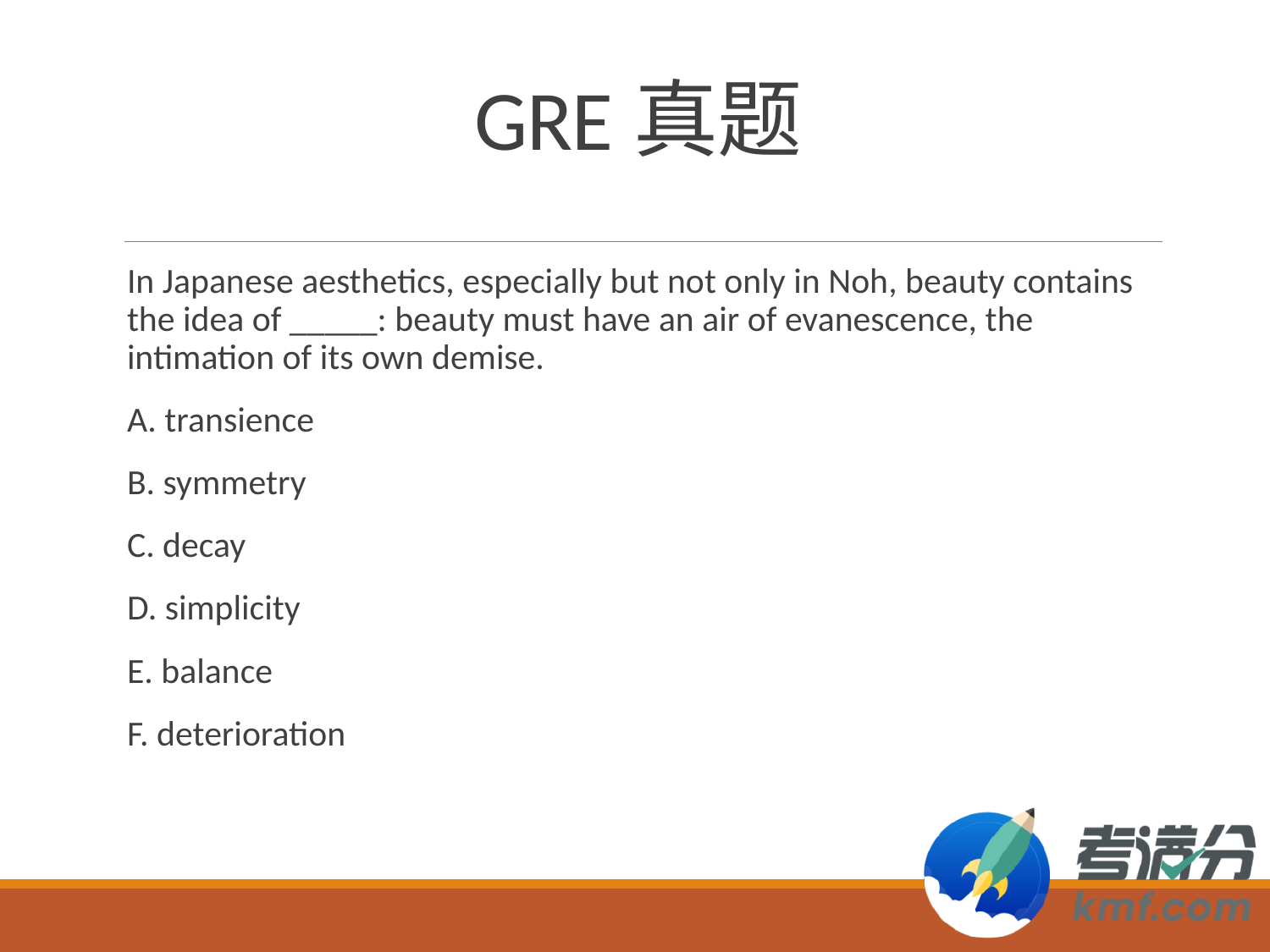

# GRE真题
In Japanese aesthetics, especially but not only in Noh, beauty contains the idea of _____: beauty must have an air of evanescence, the intimation of its own demise.
A. transience
B. symmetry
C. decay
D. simplicity
E. balance
F. deterioration